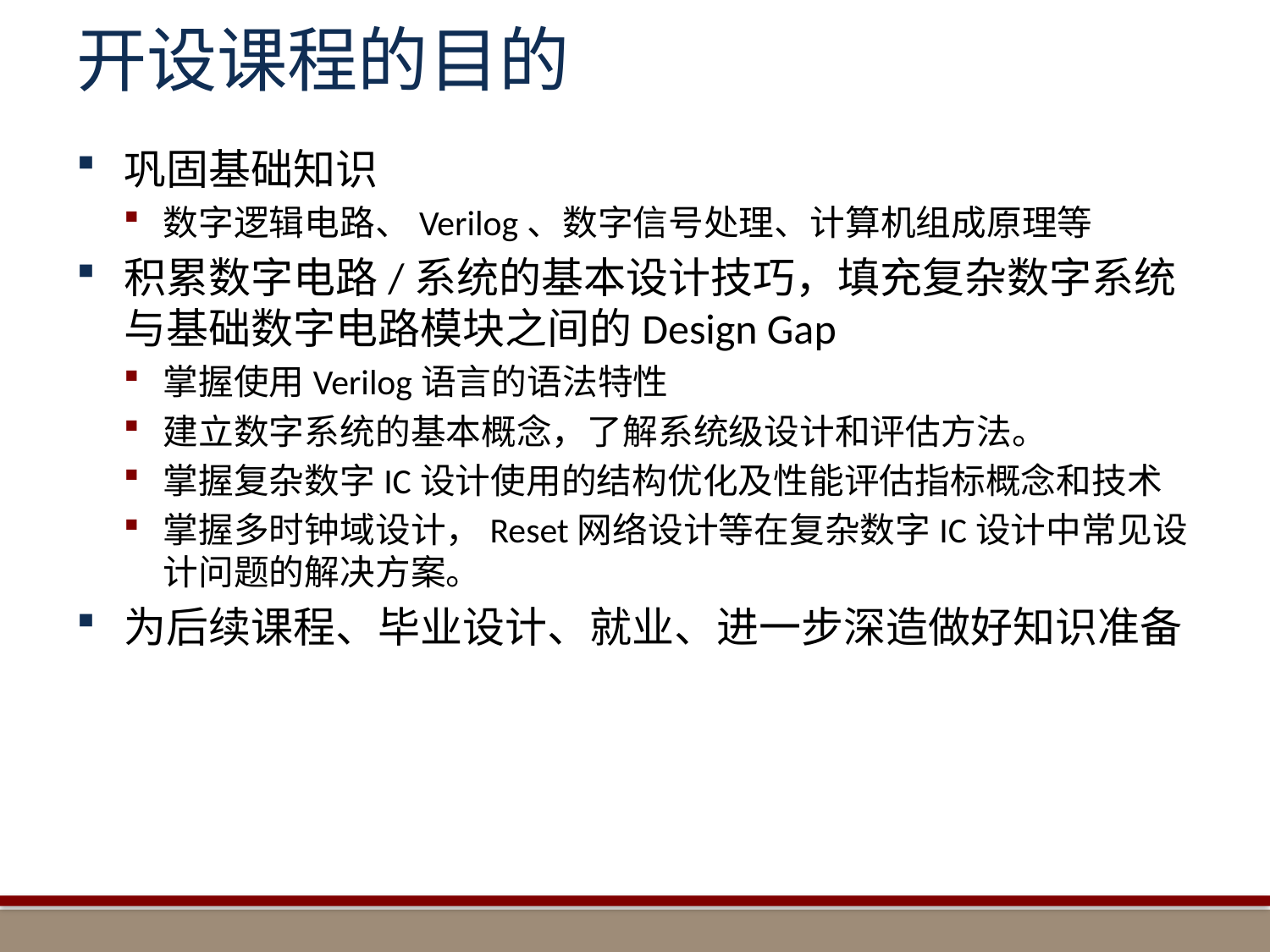

# 开设课程的目的
巩固基础知识
数字逻辑电路、Verilog、数字信号处理、计算机组成原理等
积累数字电路/系统的基本设计技巧，填充复杂数字系统与基础数字电路模块之间的Design Gap
掌握使用Verilog语言的语法特性
建立数字系统的基本概念，了解系统级设计和评估方法。
掌握复杂数字IC设计使用的结构优化及性能评估指标概念和技术
掌握多时钟域设计，Reset网络设计等在复杂数字IC设计中常见设计问题的解决方案。
为后续课程、毕业设计、就业、进一步深造做好知识准备